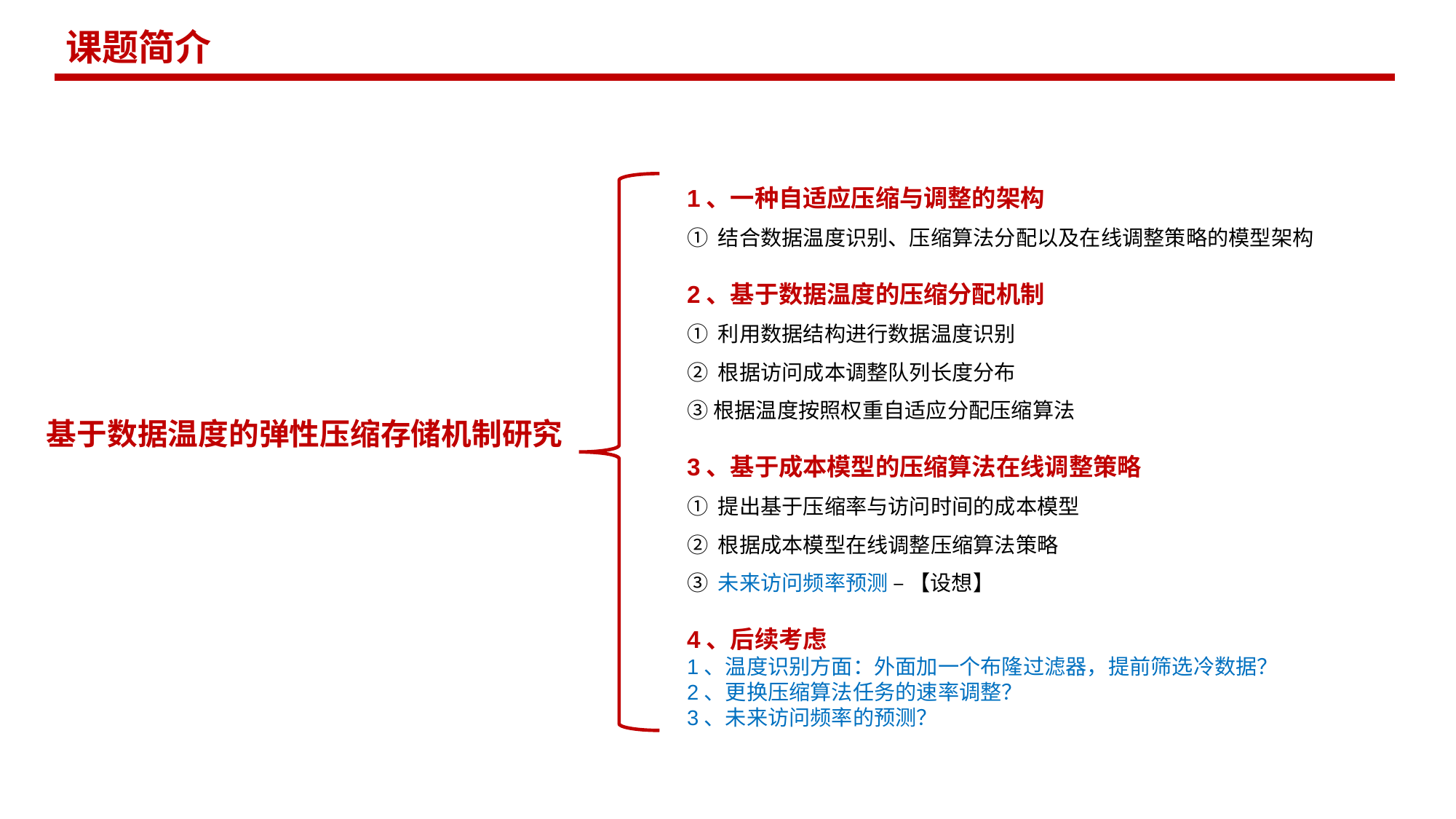

课题简介

1、一种自适应压缩与调整的架构
① 结合数据温度识别、压缩算法分配以及在线调整策略的模型架构
2、基于数据温度的压缩分配机制
① 利用数据结构进行数据温度识别
② 根据访问成本调整队列长度分布
③根据温度按照权重自适应分配压缩算法
3、基于成本模型的压缩算法在线调整策略
① 提出基于压缩率与访问时间的成本模型
② 根据成本模型在线调整压缩算法策略
③ 未来访问频率预测 – 【设想】
4、后续考虑
1、温度识别方面：外面加一个布隆过滤器，提前筛选冷数据？
2、更换压缩算法任务的速率调整？
3、未来访问频率的预测？

基于数据温度的弹性压缩存储机制研究